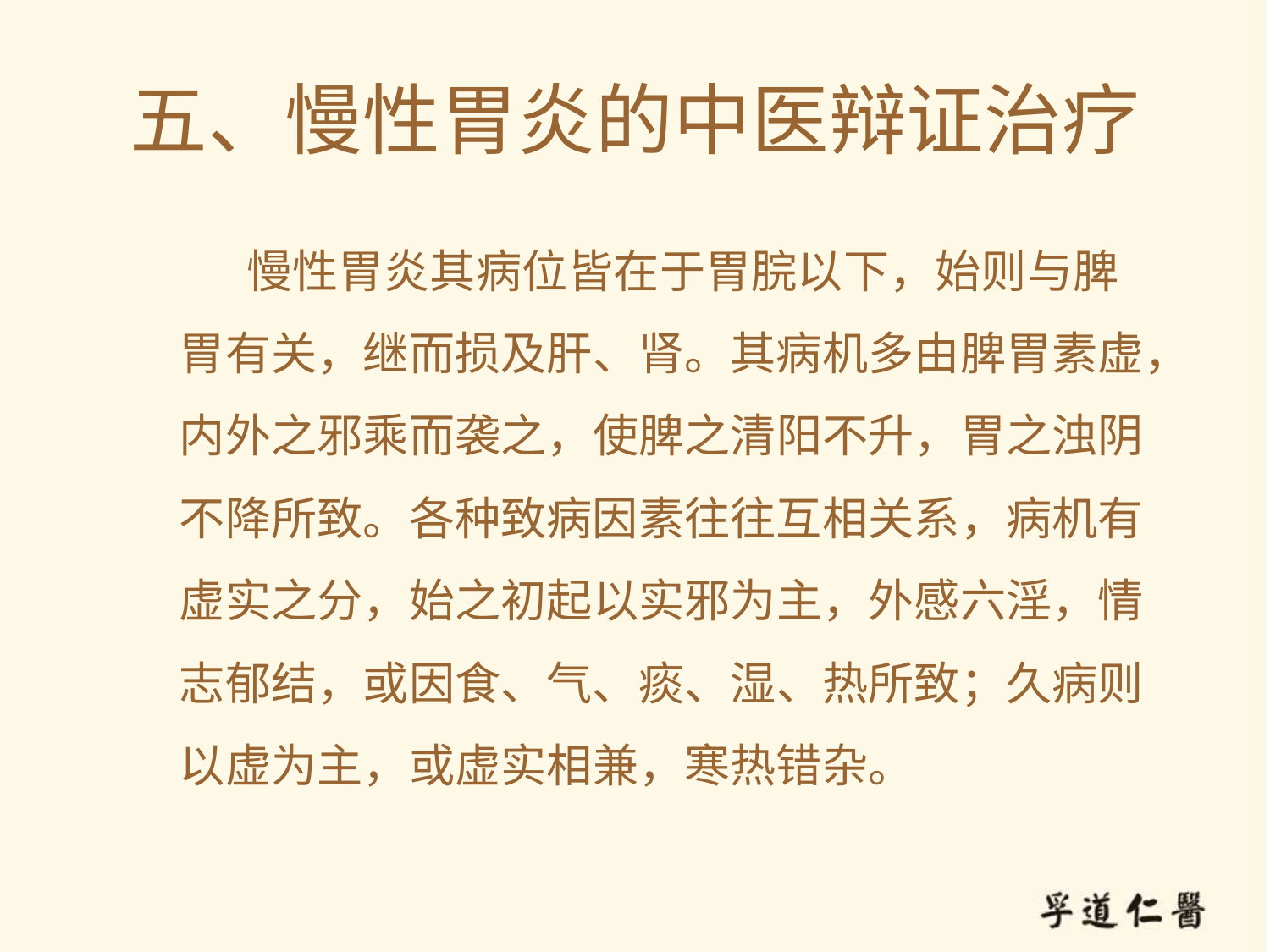

# 五、慢性胃炎的中医辩证治疗
          慢性胃炎其病位皆在于胃脘以下，始则与脾胃有关，继而损及肝、肾。其病机多由脾胃素虚，内外之邪乘而袭之，使脾之清阳不升，胃之浊阴不降所致。各种致病因素往往互相关系，病机有虚实之分，始之初起以实邪为主，外感六淫，情志郁结，或因食、气、痰、湿、热所致；久病则以虚为主，或虚实相兼，寒热错杂。